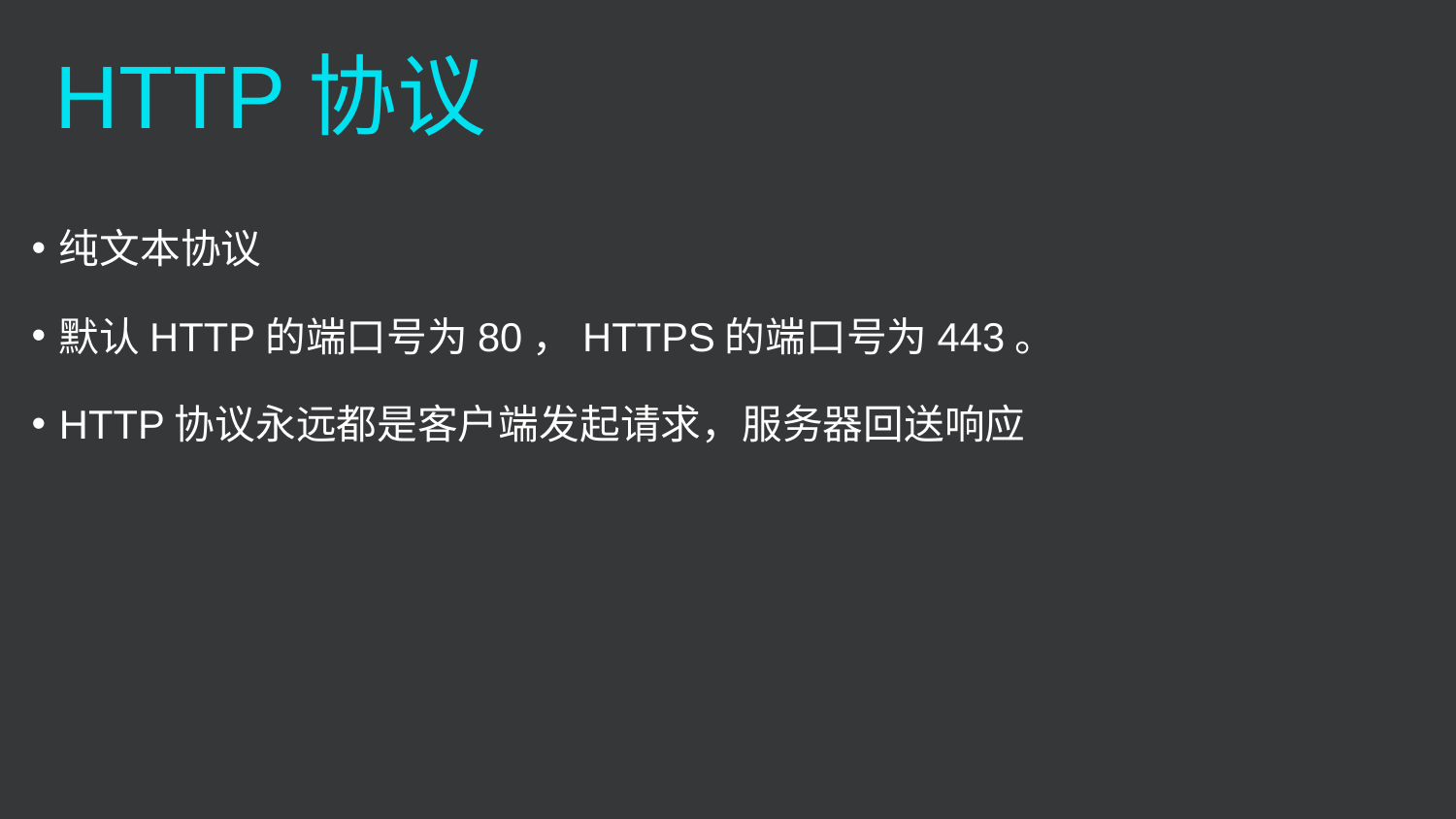

# HTTP协议
纯文本协议
默认HTTP的端口号为80，HTTPS的端口号为443。
HTTP协议永远都是客户端发起请求，服务器回送响应